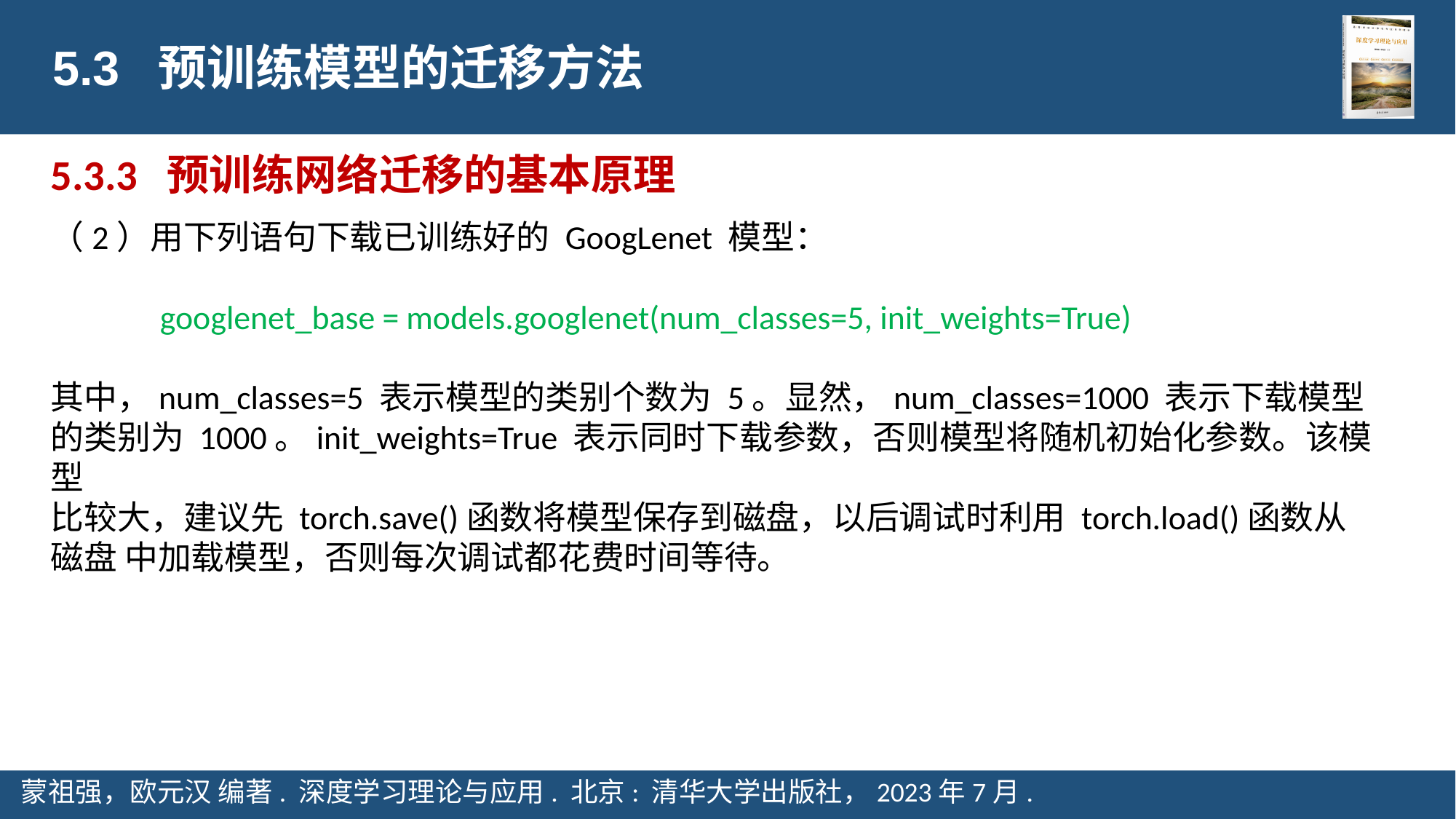

5.3  预训练模型的迁移方法

5.3.3  预训练网络迁移的基本原理
（2）用下列语句下载已训练好的 GoogLenet 模型：

	googlenet_base = models.googlenet(num_classes=5, init_weights=True)

其中，num_classes=5 表示模型的类别个数为 5。显然，num_classes=1000 表示下载模型
的类别为 1000。init_weights=True 表示同时下载参数，否则模型将随机初始化参数。该模型
比较大，建议先 torch.save()函数将模型保存到磁盘，以后调试时利用 torch.load()函数从磁盘 中加载模型，否则每次调试都花费时间等待。